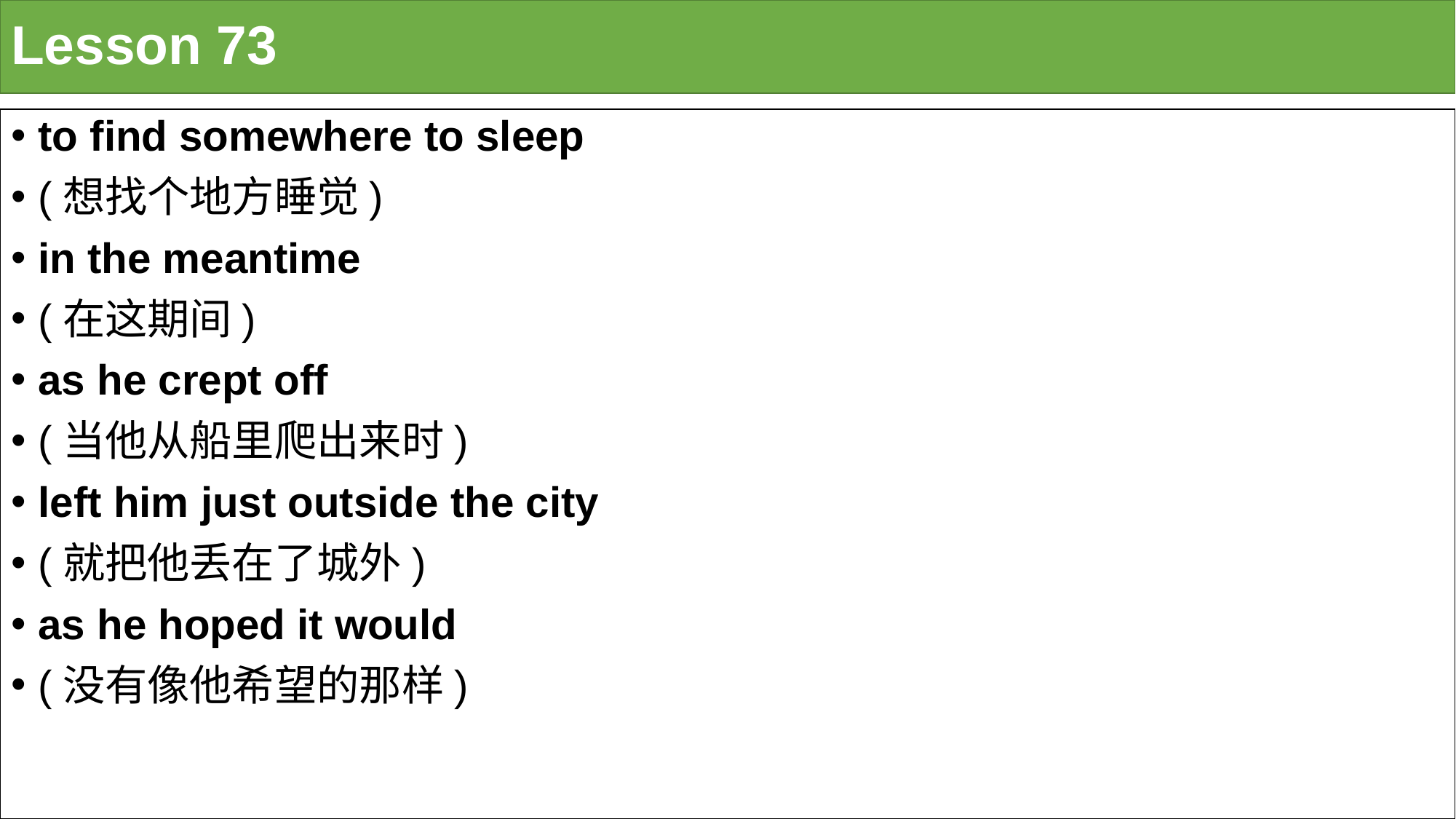

# Lesson 73
to find somewhere to sleep
(想找个地方睡觉)
in the meantime
(在这期间)
as he crept off
(当他从船里爬出来时)
left him just outside the city
(就把他丢在了城外)
as he hoped it would
(没有像他希望的那样)